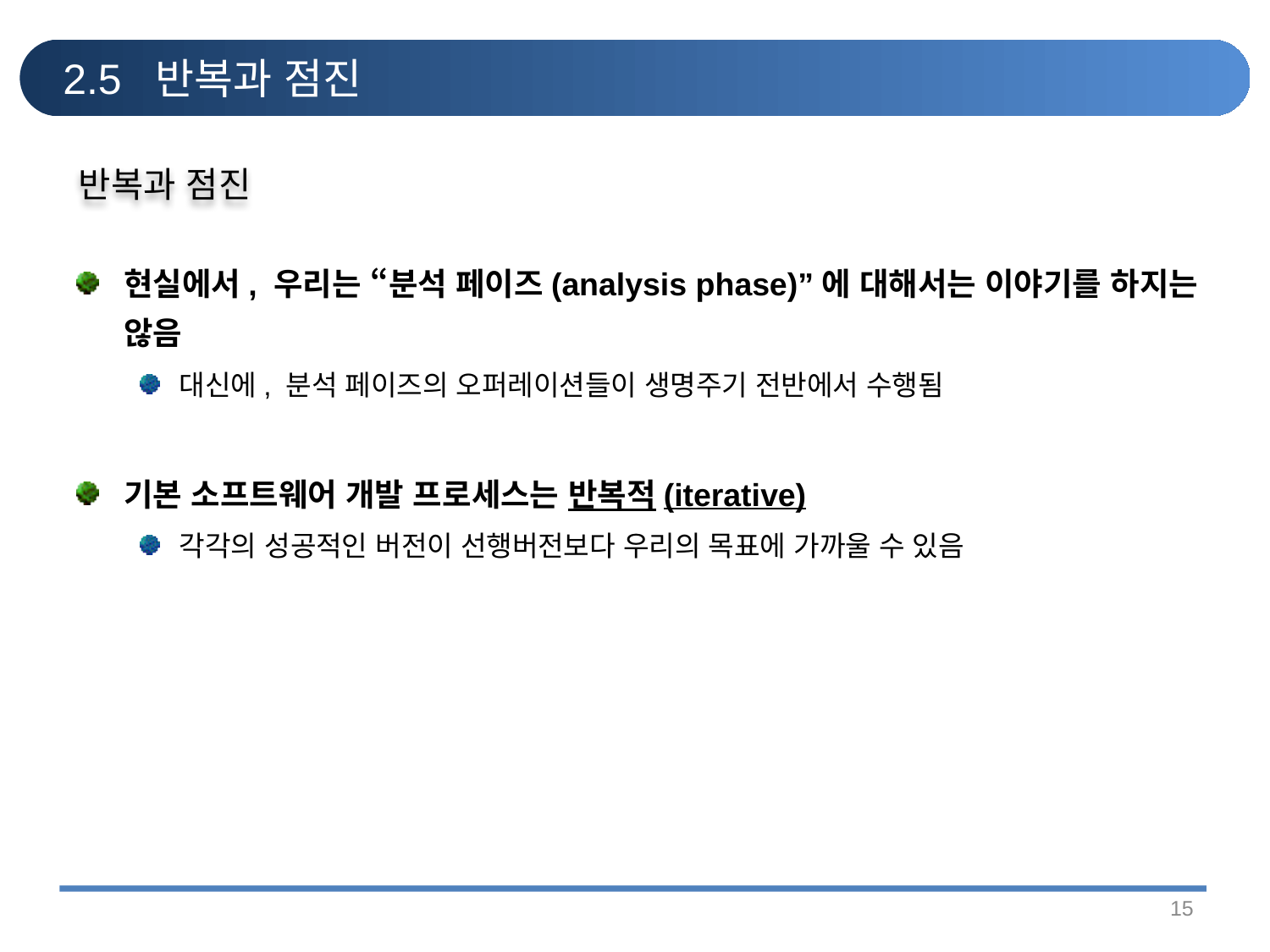

# 2.5  반복과 점진
반복과 점진
현실에서, 우리는 “분석 페이즈(analysis phase)”에 대해서는 이야기를 하지는 않음
대신에, 분석 페이즈의 오퍼레이션들이 생명주기 전반에서 수행됨

기본 소프트웨어 개발 프로세스는 반복적(iterative)
각각의 성공적인 버전이 선행버전보다 우리의 목표에 가까울 수 있음

15